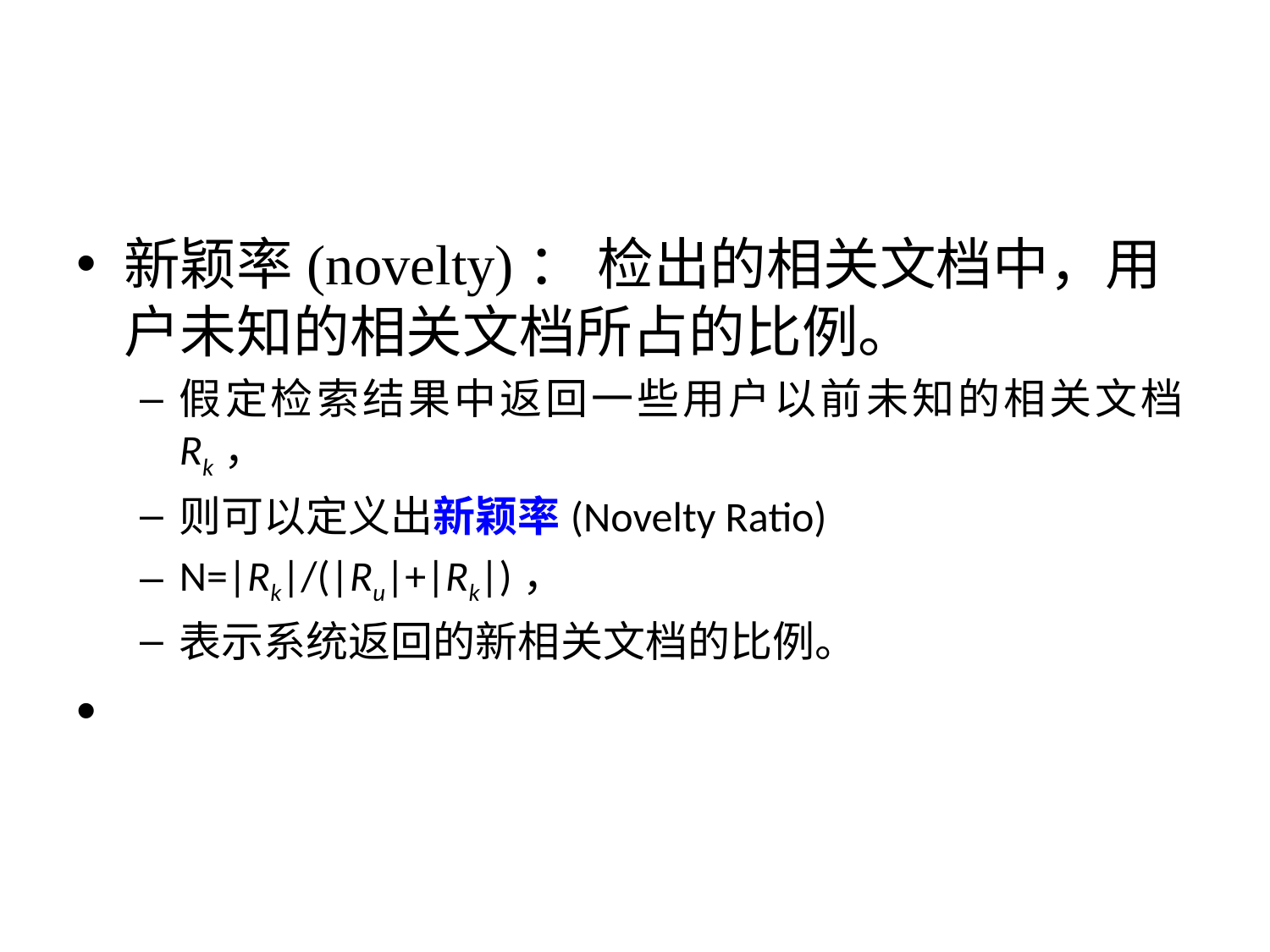

#
新颖率(novelty)： 检出的相关文档中，用户未知的相关文档所占的比例。
假定检索结果中返回一些用户以前未知的相关文档Rk，
则可以定义出新颖率(Novelty Ratio)
N=|Rk|/(|Ru|+|Rk|)，
表示系统返回的新相关文档的比例。